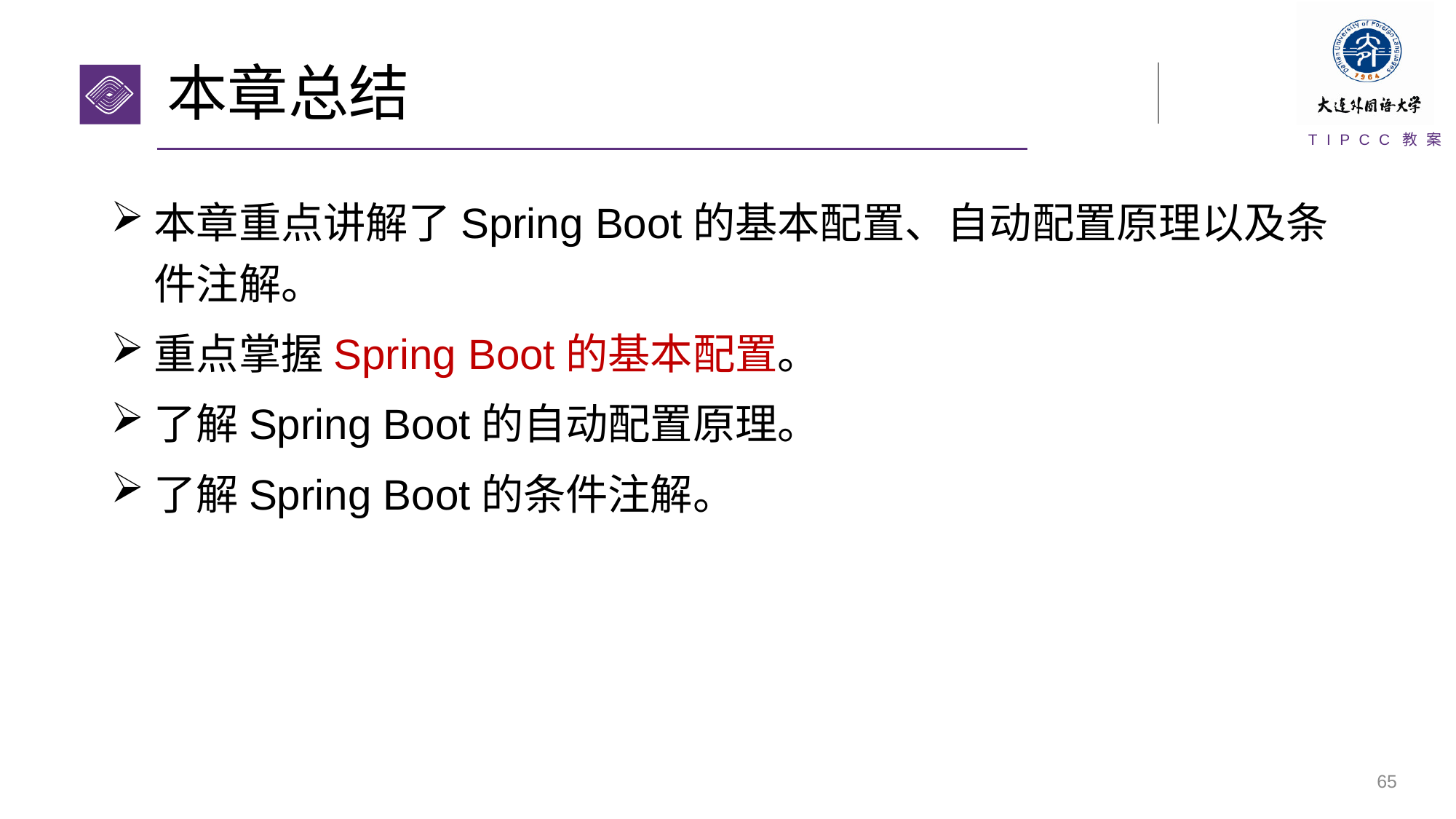

# 本章总结
本章重点讲解了Spring Boot的基本配置、自动配置原理以及条件注解。
重点掌握Spring Boot的基本配置。
了解Spring Boot的自动配置原理。
了解Spring Boot的条件注解。
65